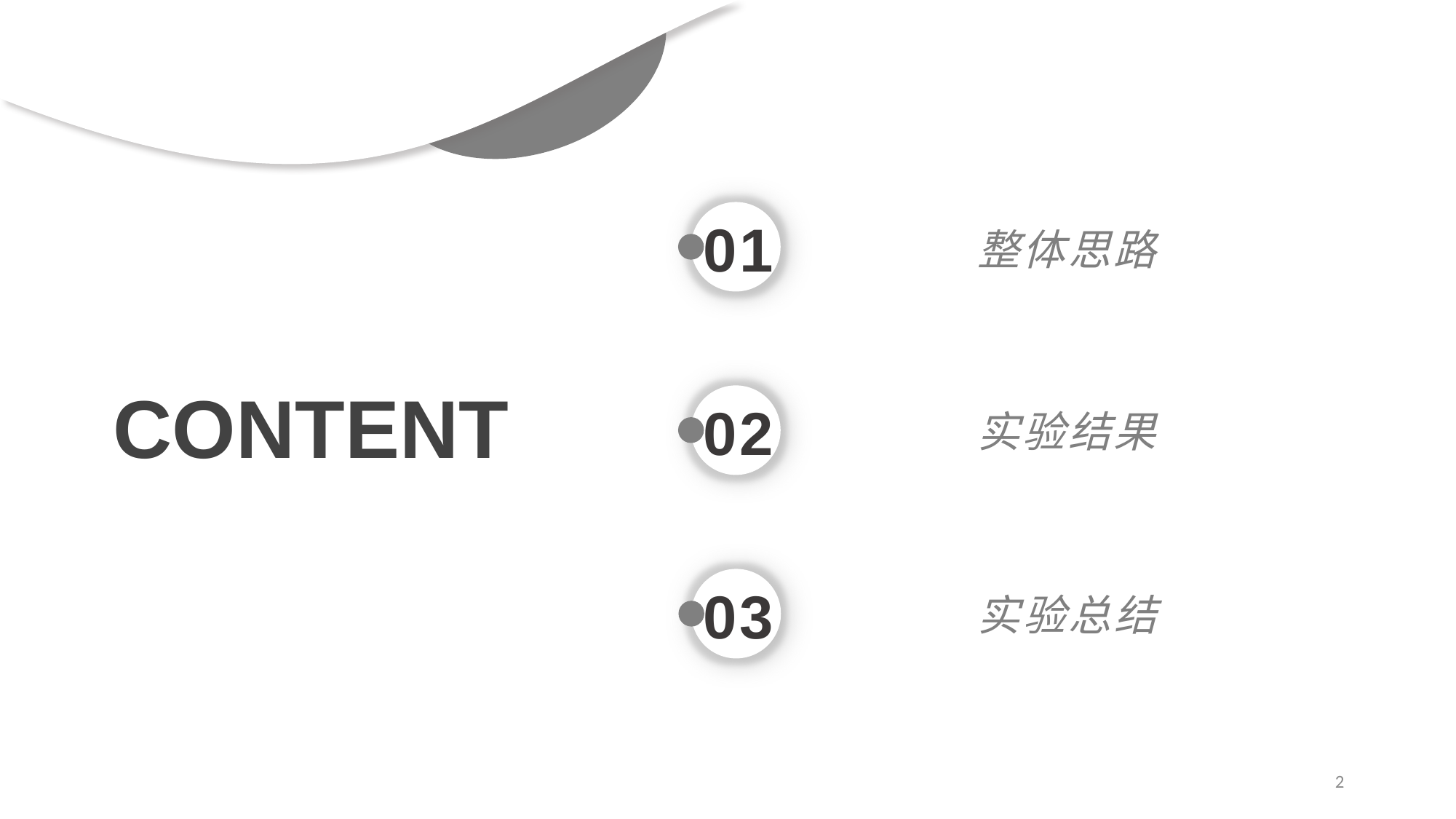

01
整体思路
CONTENT

02
实验结果

03
实验总结
2